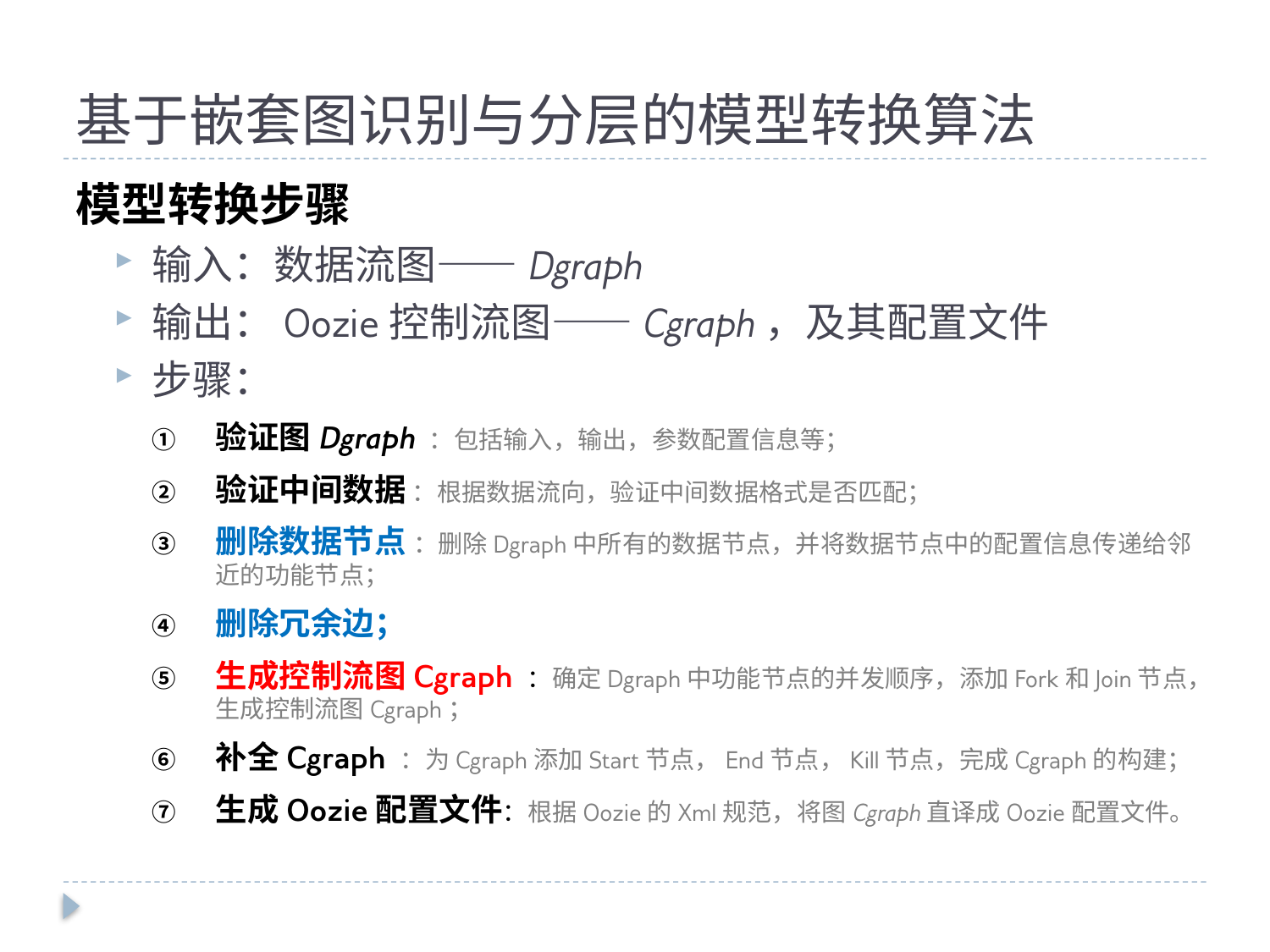

# 基于嵌套图识别与分层的模型转换算法
模型转换步骤
输入：数据流图——Dgraph
输出：Oozie控制流图——Cgraph，及其配置文件
步骤：
验证图Dgraph ：包括输入，输出，参数配置信息等；
验证中间数据 ：根据数据流向，验证中间数据格式是否匹配；
删除数据节点 ：删除Dgraph中所有的数据节点，并将数据节点中的配置信息传递给邻近的功能节点；
删除冗余边；
生成控制流图Cgraph ：确定Dgraph中功能节点的并发顺序，添加Fork和Join节点，生成控制流图Cgraph；
补全Cgraph ：为Cgraph添加Start节点，End节点，Kill节点，完成Cgraph的构建；
生成Oozie配置文件：根据Oozie的Xml规范，将图Cgraph直译成Oozie配置文件。